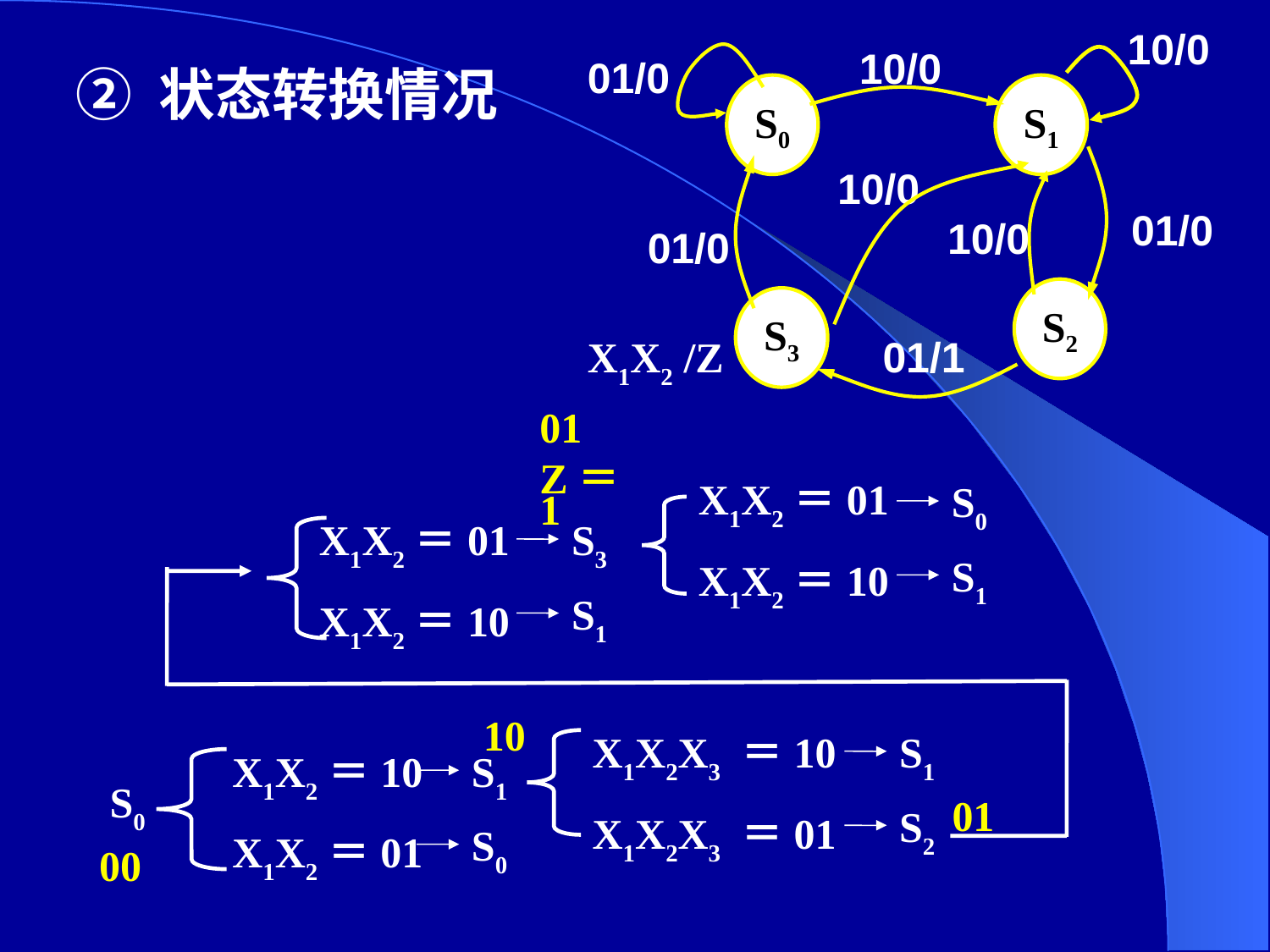

10/0
10/0

01/0

S0
S1

10/0

01/0
10/0

01/0

S2
S3
X1X2 /Z
01/1

② 状态转换情况
01
Z＝1
X1X2＝01
X1X2＝10
S0

X1X2＝01
X1X2＝10
S3

S1

S1

10
X1X2X3 ＝10
X1X2X3 ＝01
S1

X1X2＝10
X1X2＝01
S1

S0

 01
S2
S0

00